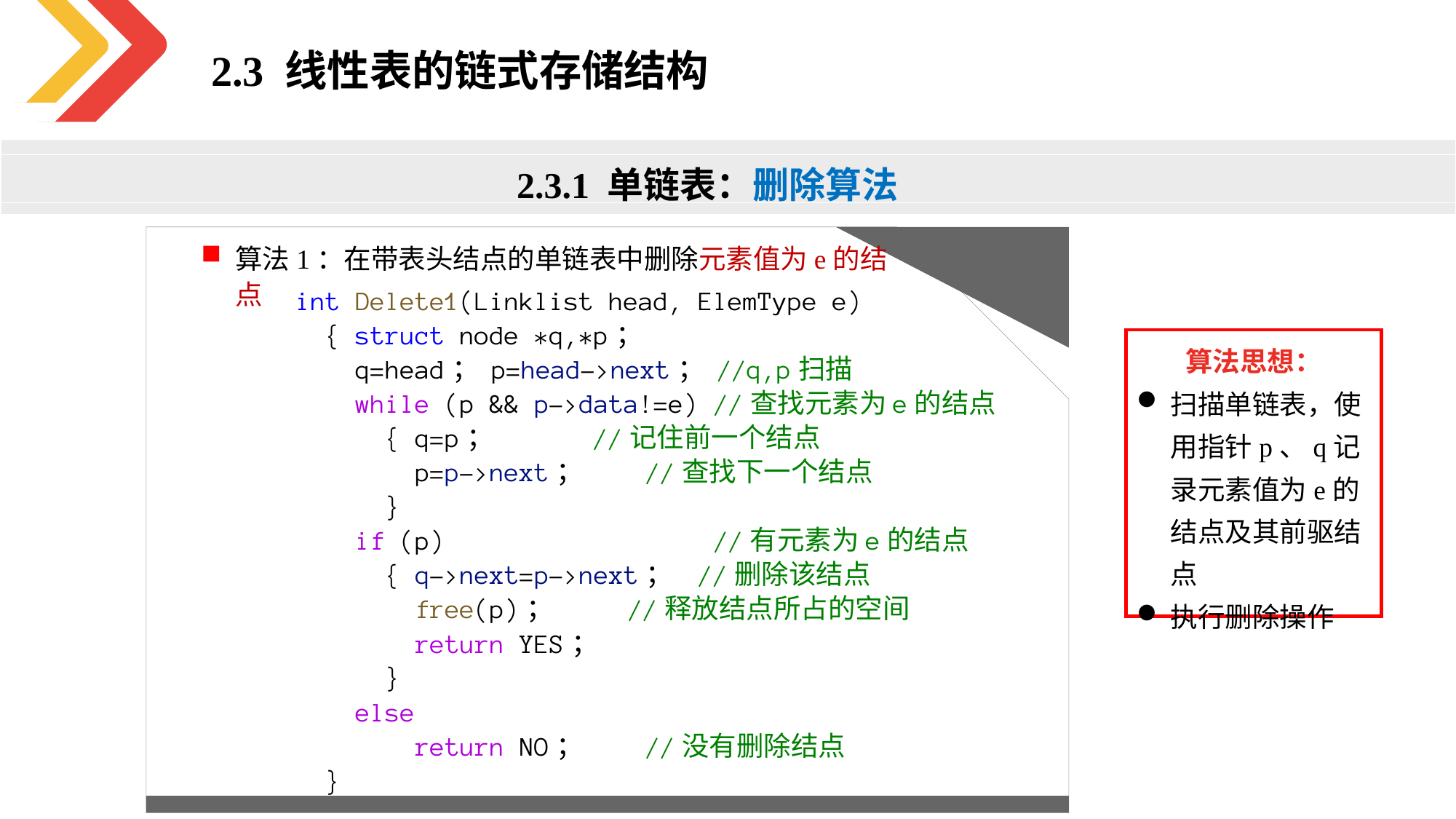

2.3 线性表的链式存储结构

2.3.1 单链表：删除算法

算法1：在带表头结点的单链表中删除元素值为e的结点
int Delete1(Linklist head, ElemType e)
  { struct node *q,*p；
    q=head； p=head->next； //q,p扫描
    while (p && p->data!=e) //查找元素为e的结点
      { q=p；               //记住前一个结点
        p=p->next；         //查找下一个结点
      }
    if (p)                  //有元素为e的结点
      { q->next=p->next；   //删除该结点
        free(p)；           //释放结点所占的空间
        return YES；
      }
    else
        return NO；         //没有删除结点
  }
算法思想：
扫描单链表，使用指针p、q记录元素值为e的结点及其前驱结点
执行删除操作